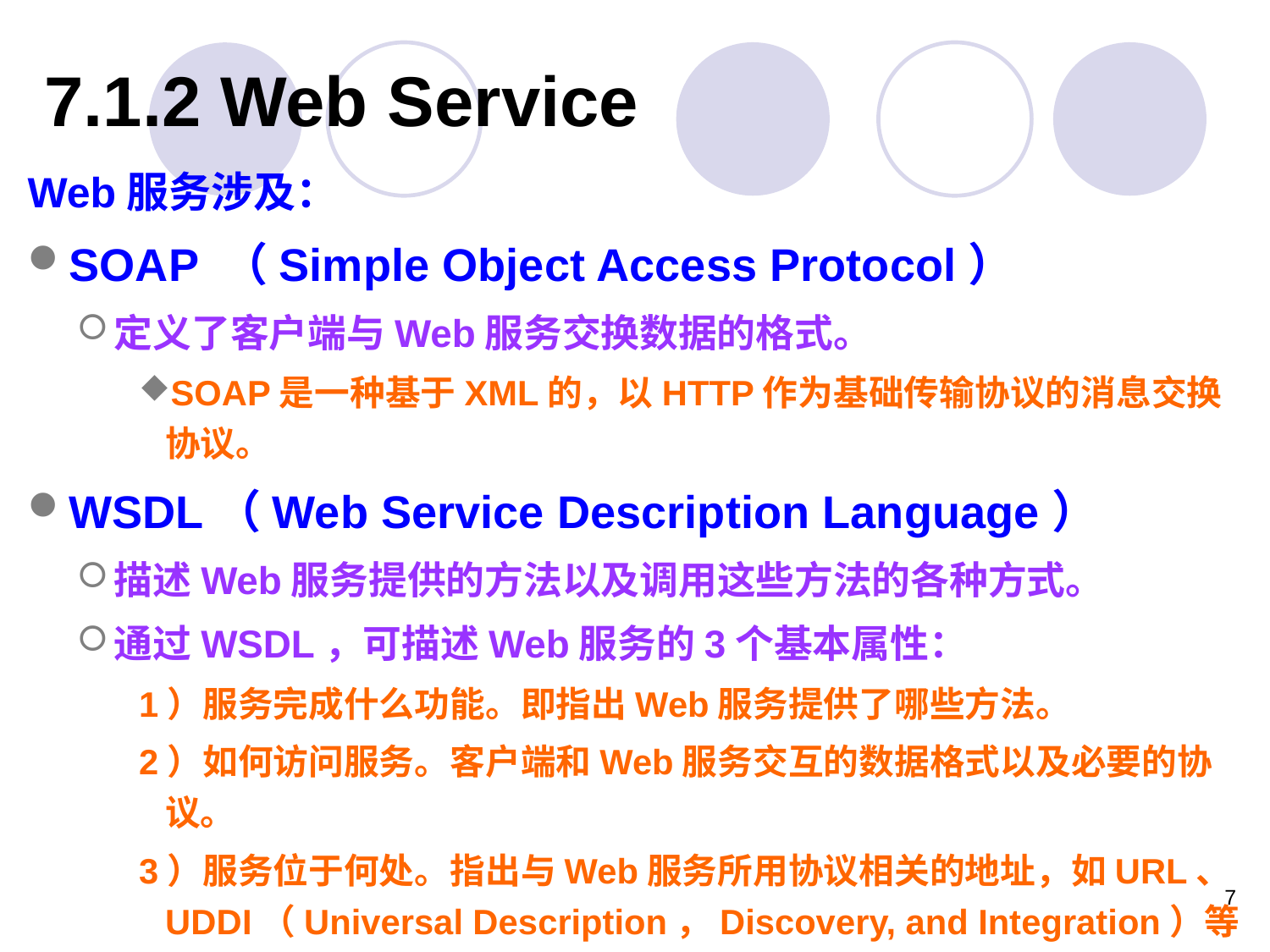

# 7.1.2 Web Service
Web服务涉及：
SOAP （Simple Object Access Protocol）
定义了客户端与Web服务交换数据的格式。
SOAP是一种基于XML的，以HTTP作为基础传输协议的消息交换协议。
WSDL（Web Service Description Language）
描述Web服务提供的方法以及调用这些方法的各种方式。
通过WSDL，可描述Web服务的3个基本属性：
1）服务完成什么功能。即指出Web服务提供了哪些方法。
2）如何访问服务。客户端和Web服务交互的数据格式以及必要的协议。
3）服务位于何处。指出与Web服务所用协议相关的地址，如URL、UDDI（Universal Description，Discovery, and Integration）等

7